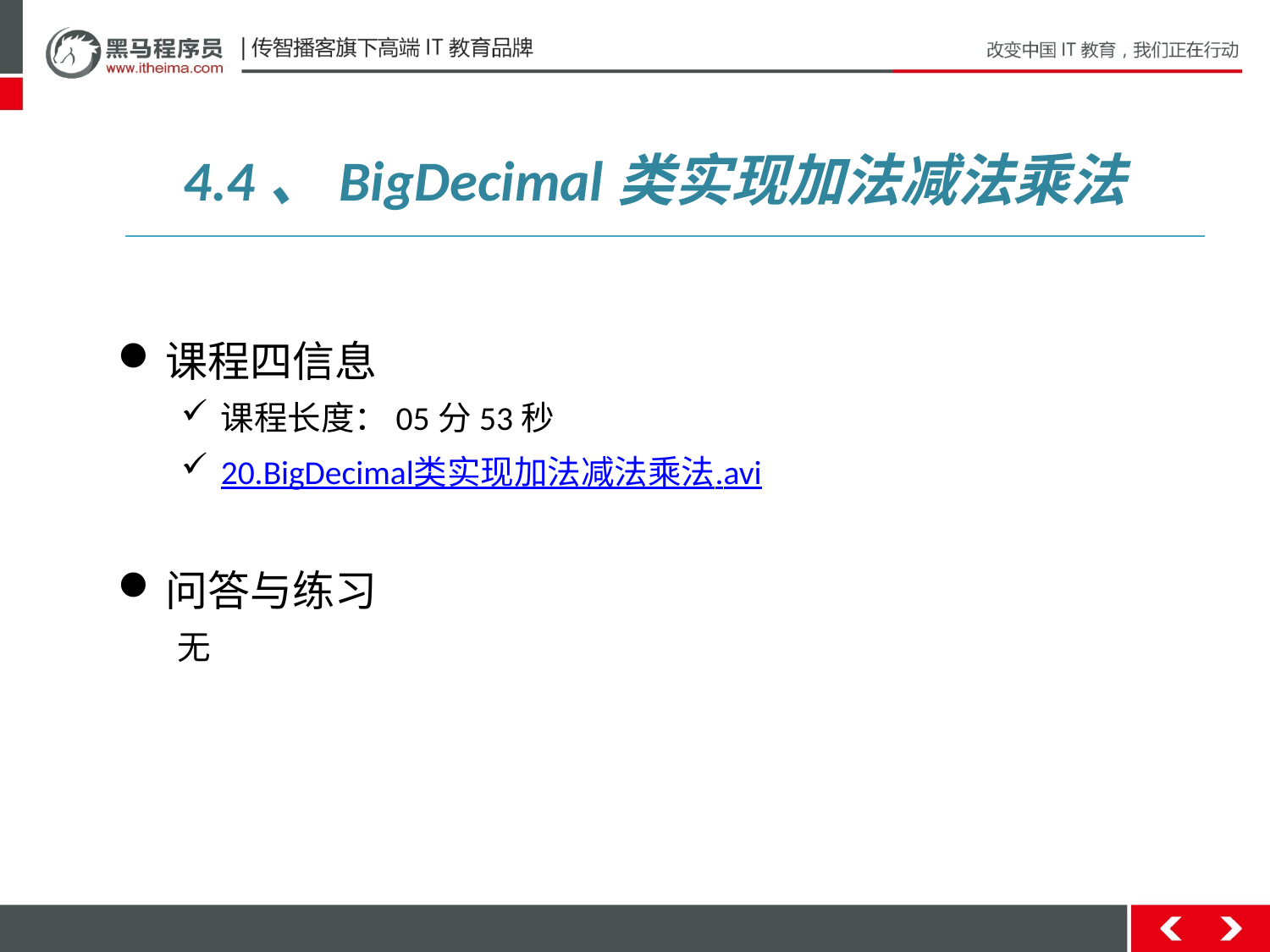

4.4、BigDecimal类实现加法减法乘法

课程四信息
课程长度：05分53秒
20.BigDecimal类实现加法减法乘法.avi

问答与练习
       无